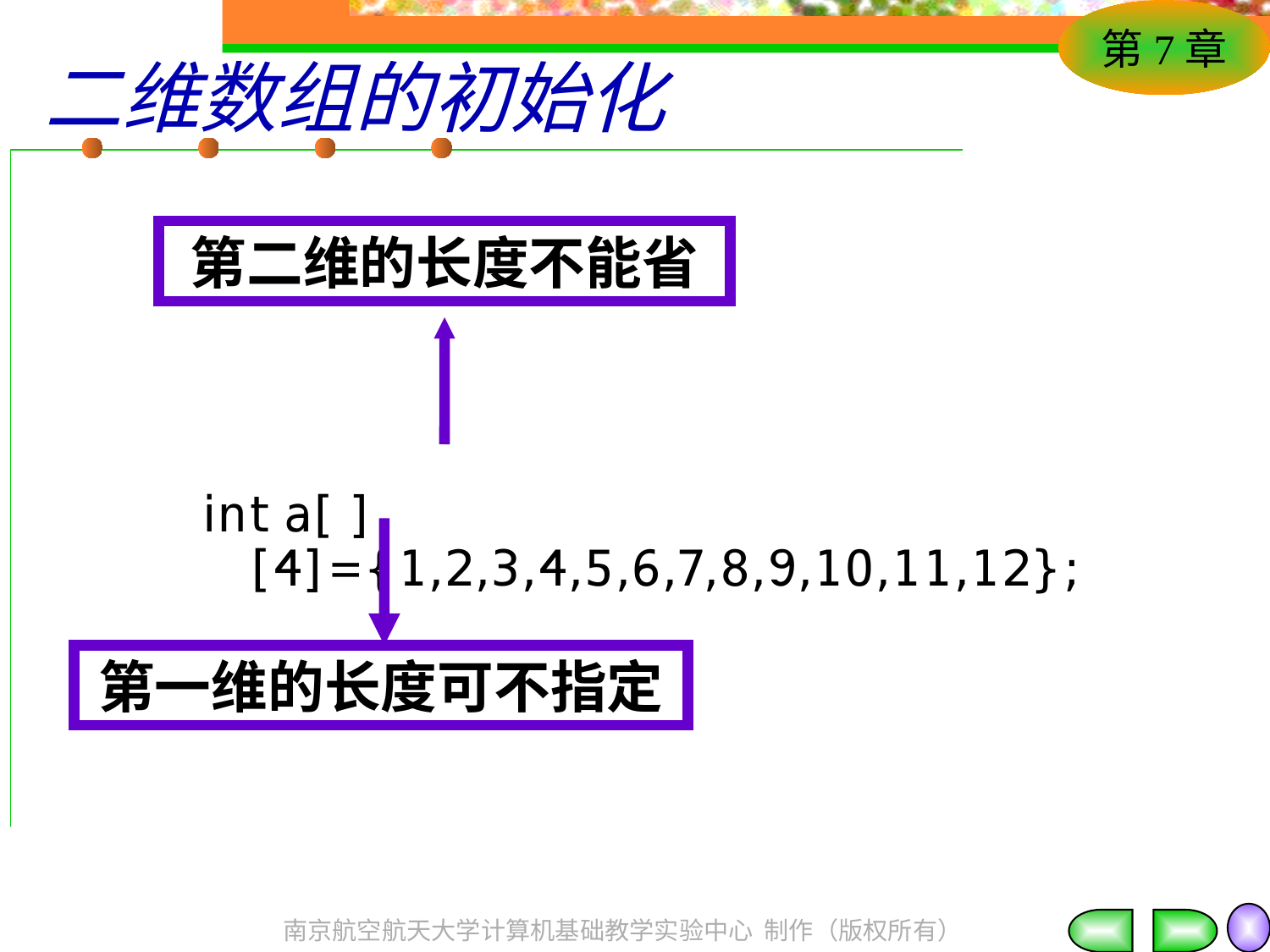

# 二维数组的初始化
第二维的长度不能省

int a[ ][4]={1,2,3,4,5,6,7,8,9,10,11,12};

第一维的长度可不指定